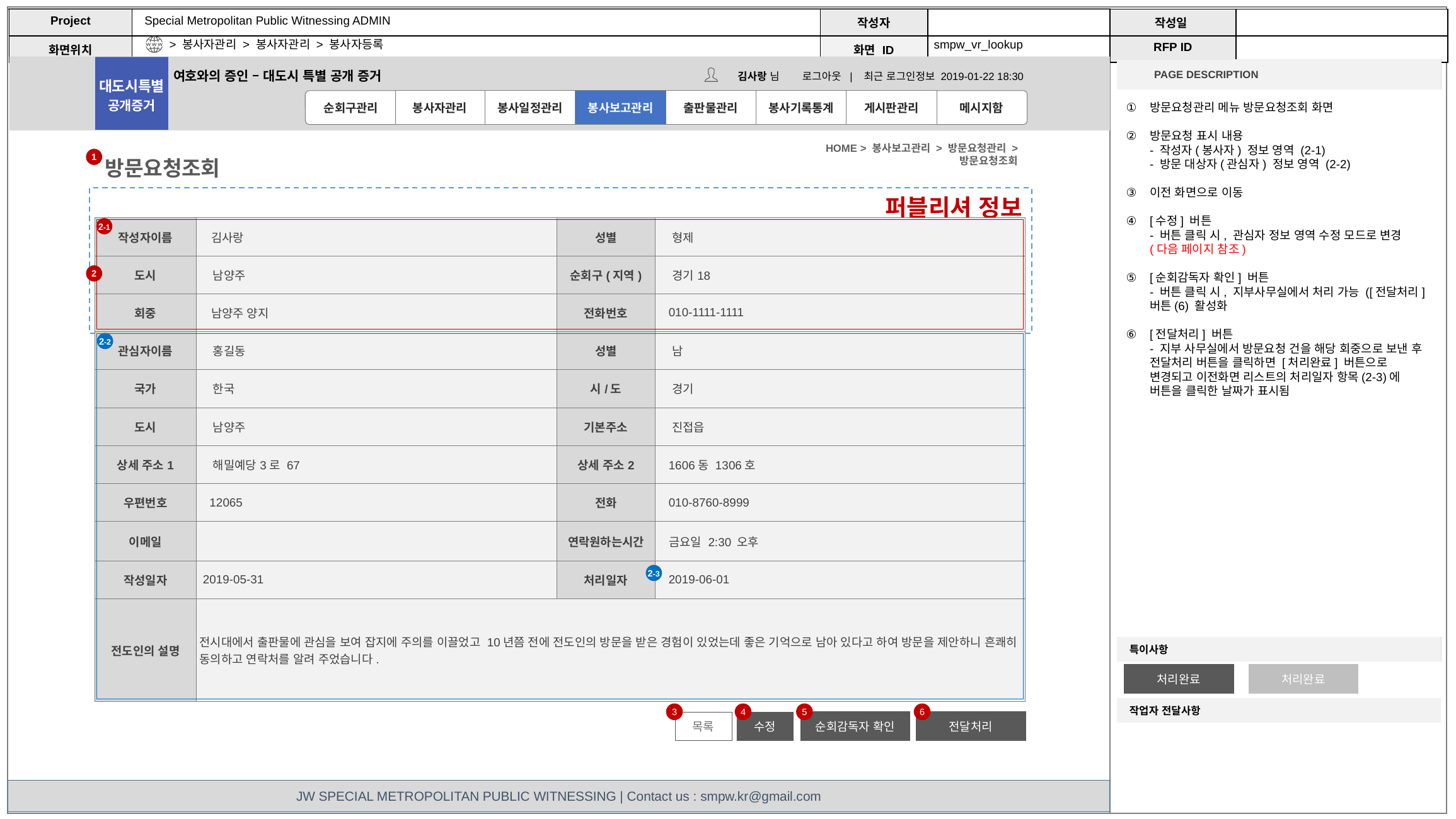

> 봉사자관리 > 봉사자관리 > 봉사자등록
smpw_vr_lookup
방문요청관리 메뉴 방문요청조회 화면
방문요청 표시 내용
- 작성자(봉사자) 정보 영역 (2-1)
- 방문 대상자(관심자) 정보 영역 (2-2)
이전 화면으로 이동

[수정] 버튼
- 버튼 클릭 시, 관심자 정보 영역 수정 모드로 변경
(다음 페이지 참조)

[순회감독자 확인] 버튼
- 버튼 클릭 시, 지부사무실에서 처리 가능 ([전달처리] 버튼(6) 활성화

[전달처리] 버튼
- 지부 사무실에서 방문요청 건을 해당 회중으로 보낸 후 전달처리 버튼을 클릭하면 [처리완료] 버튼으로 변경되고 이전화면 리스트의 처리일자 항목(2-3)에 버튼을 클릭한 날짜가 표시됨
HOME > 봉사보고관리 > 방문요청관리 > 방문요청조회
1
방문요청조회
    퍼블리셔 정보
| 작성자이름 | 김사랑 | 성별 | 형제 |
| --- | --- | --- | --- |
| 도시 | 남양주 | 순회구(지역) | 경기18 |
| 회중 | 남양주 양지 | 전화번호 | 010-1111-1111 |
| 관심자이름 | 홍길동 | 성별 | 남 |
| 국가 | 한국 | 시/도 | 경기 |
| 도시 | 남양주 | 기본주소 | 진접읍 |
| 상세 주소1 | 해밀예당3로 67 | 상세 주소2 | 1606동 1306호 |
| 우편번호 | 12065 | 전화 | 010-8760-8999 |
| 이메일 |  | 연락원하는시간 | 금요일 2:30 오후 |
| 작성일자 | 2019-05-31 | 처리일자 | 2019-06-01 |
| 전도인의 설명 | 전시대에서 출판물에 관심을 보여 잡지에 주의를 이끌었고 10년쯤 전에 전도인의 방문을 받은 경험이 있었는데 좋은 기억으로 남아 있다고 하여 방문을 제안하니 흔쾌히 동의하고 연락처를 알려 주었습니다. |  |  |
2-1

2

2-2
2-3
처리완료
처리완료
3
4
5
6
순회감독자 확인
전달처리
목록
수정
JW SPECIAL METROPOLITAN PUBLIC WITNESSING | Contact us : smpw.kr@gmail.com